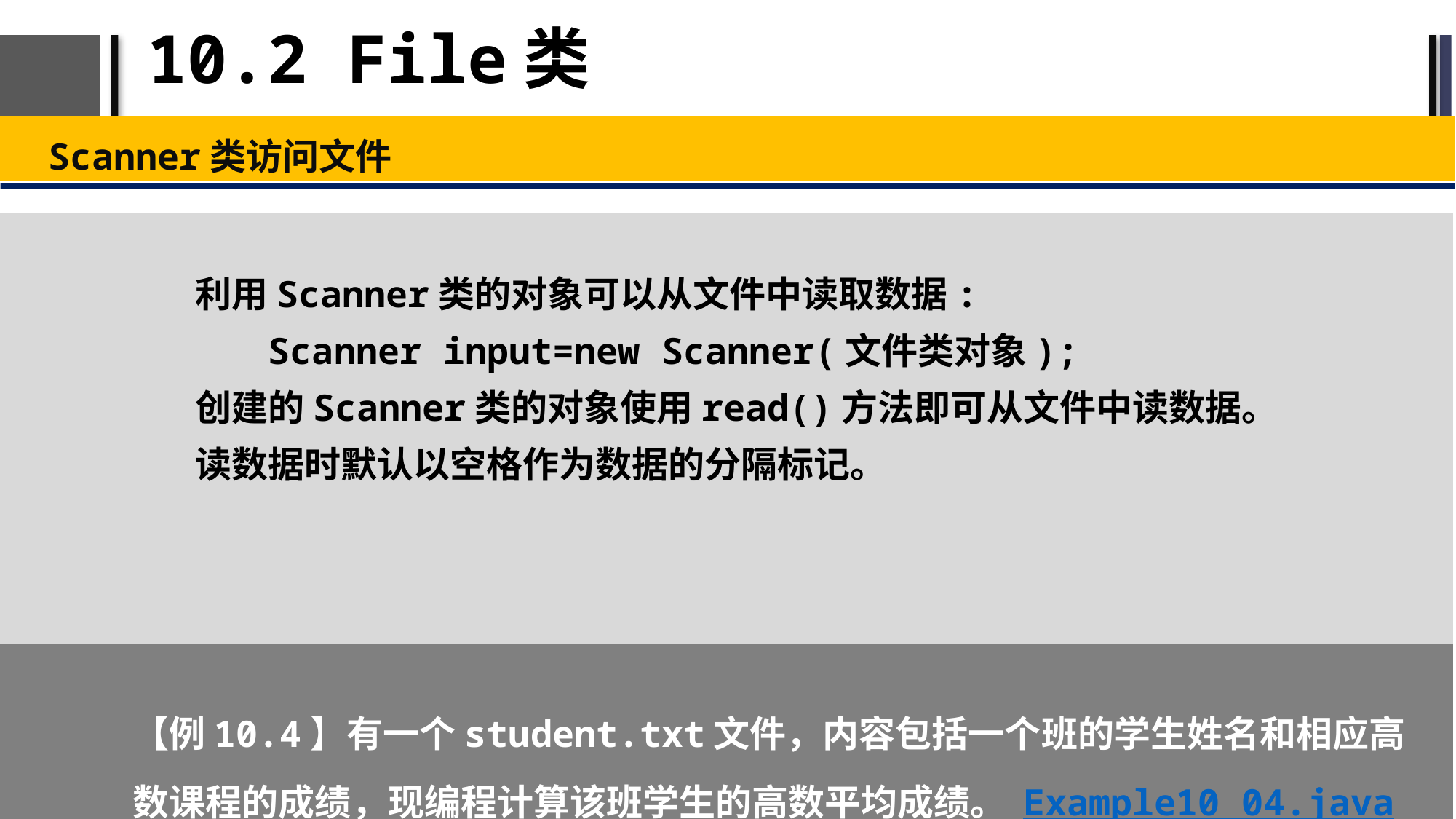

# 10.2 File类

Scanner类访问文件

利用Scanner类的对象可以从文件中读取数据:
Scanner input=new Scanner(文件类对象);
创建的Scanner类的对象使用read()方法即可从文件中读数据。
读数据时默认以空格作为数据的分隔标记。

【例10.4】有一个student.txt文件，内容包括一个班的学生姓名和相应高数课程的成绩，现编程计算该班学生的高数平均成绩。 Example10_04.java